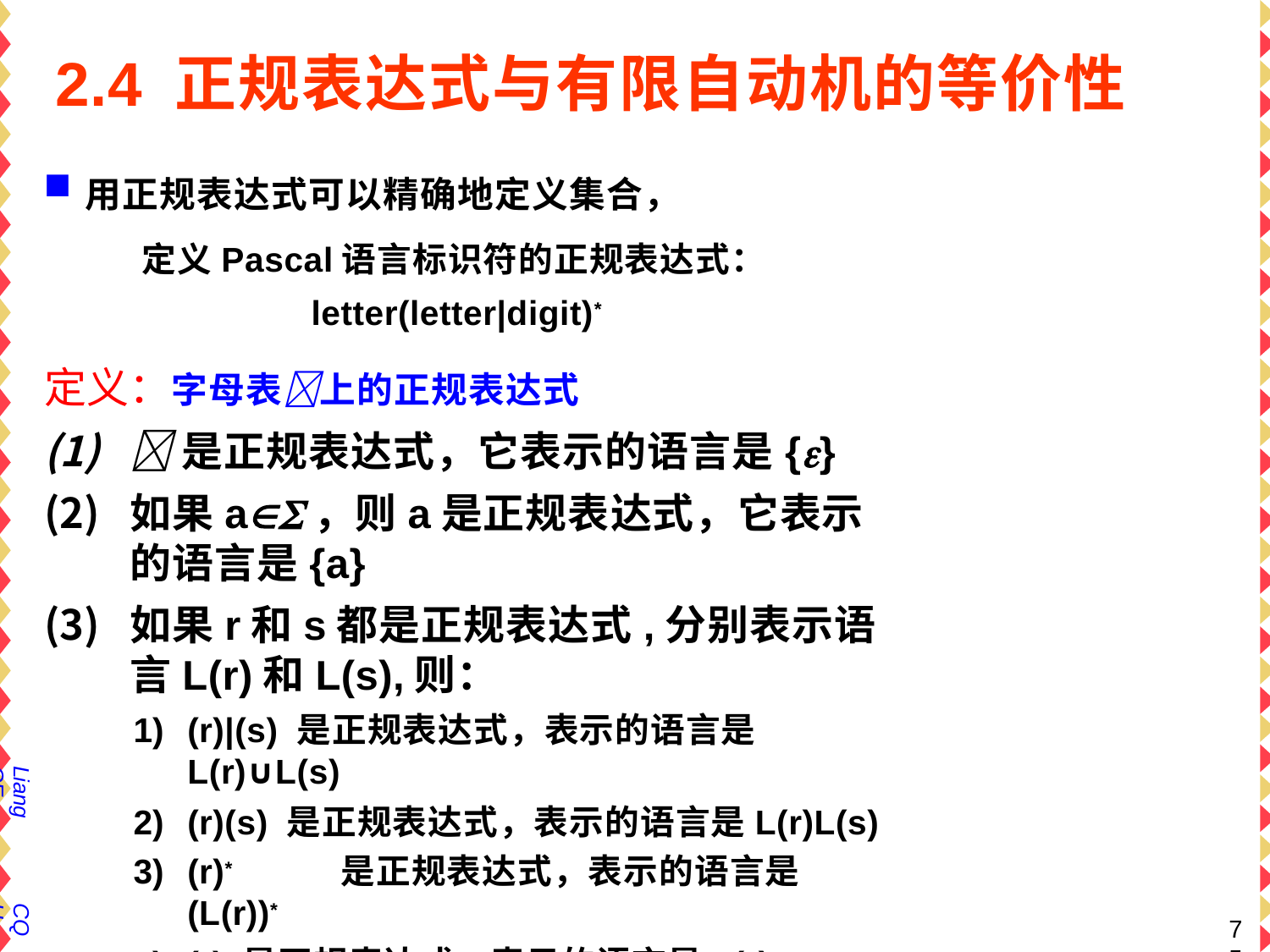

# 2.4 正规表达式与有限自动机的等价性
用正规表达式可以精确地定义集合，
定义Pascal语言标识符的正规表达式：
letter(letter|digit)*
定义：字母表Σ上的正规表达式
ε是正规表达式，它表示的语言是{ε}
如果a∈Σ，则a是正规表达式，它表示的语言是{a}
如果r和s都是正规表达式,分别表示语言L(r)和L(s),则：
(r)|(s) 是正规表达式，表示的语言是L(r)∪L(s)
(r)(s) 是正规表达式，表示的语言是L(r)L(s)
(r)*	是正规表达式，表示的语言是(L(r))*
(r) 是正规表达式，表示的语言是L(r)

正规表达式表示的语言叫做正规集。
Liang GE
CQU
75